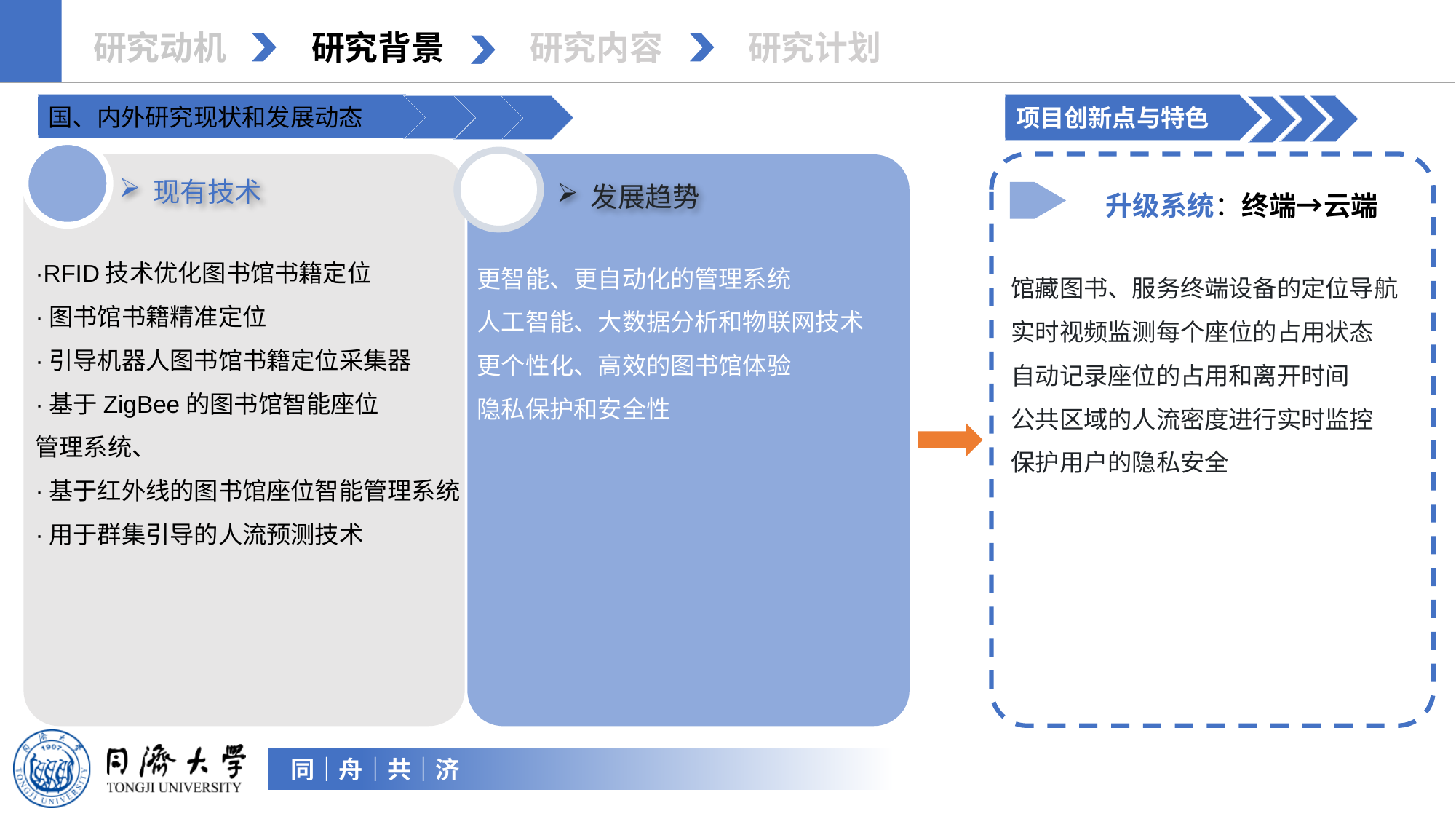

国、内外研究现状和发展动态

项目创新点与特色

现有技术
·RFID技术优化图书馆书籍定位
·图书馆书籍精准定位
·引导机器人图书馆书籍定位采集器
·基于ZigBee的图书馆智能座位
管理系统、
·基于红外线的图书馆座位智能管理系统
·用于群集引导的人流预测技术
 升级系统：终端→云端

馆藏图书、服务终端设备的定位导航
实时视频监测每个座位的占用状态
自动记录座位的占用和离开时间
公共区域的人流密度进行实时监控
保护用户的隐私安全
发展趋势

更智能、更自动化的管理系统
人工智能、大数据分析和物联网技术
更个性化、高效的图书馆体验
隐私保护和安全性